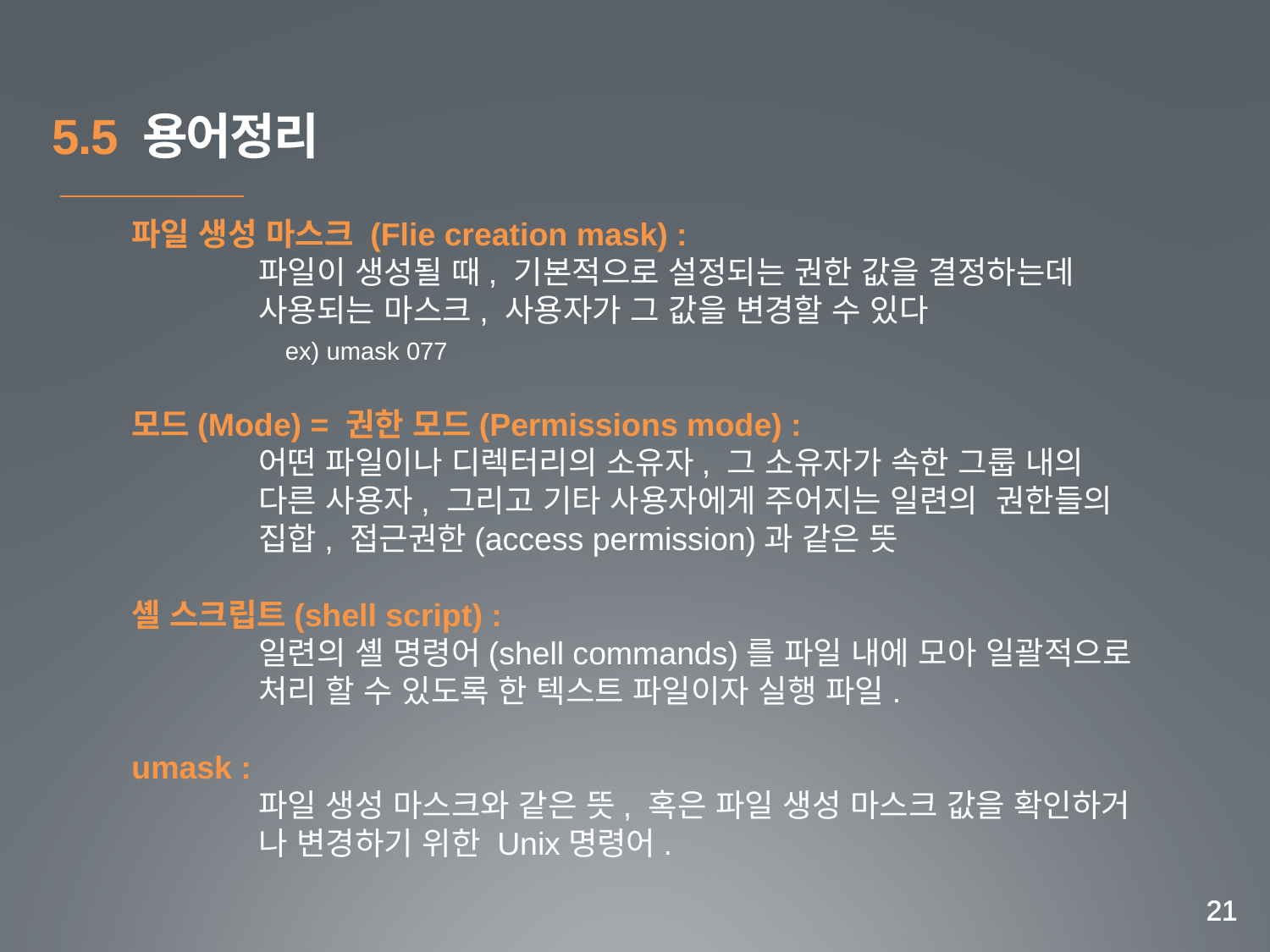

5.5 용어정리
파일 생성 마스크 (Flie creation mask) :
	파일이 생성될 때, 기본적으로 설정되는 권한 값을 결정하는데
	사용되는 마스크, 사용자가 그 값을 변경할 수 있다
	   ex) umask 077

모드(Mode) = 권한 모드(Permissions mode) :
	어떤 파일이나 디렉터리의 소유자, 그 소유자가 속한 그룹 내의
	다른 사용자, 그리고 기타 사용자에게 주어지는 일련의  권한들의
	집합, 접근권한(access permission)과 같은 뜻

셸 스크립트(shell script) :
	일련의 셸 명령어(shell commands)를 파일 내에 모아 일괄적으로
	처리 할 수 있도록 한 텍스트 파일이자 실행 파일.

umask :
	파일 생성 마스크와 같은 뜻, 혹은 파일 생성 마스크 값을 확인하거
	나 변경하기 위한 Unix명령어.
21